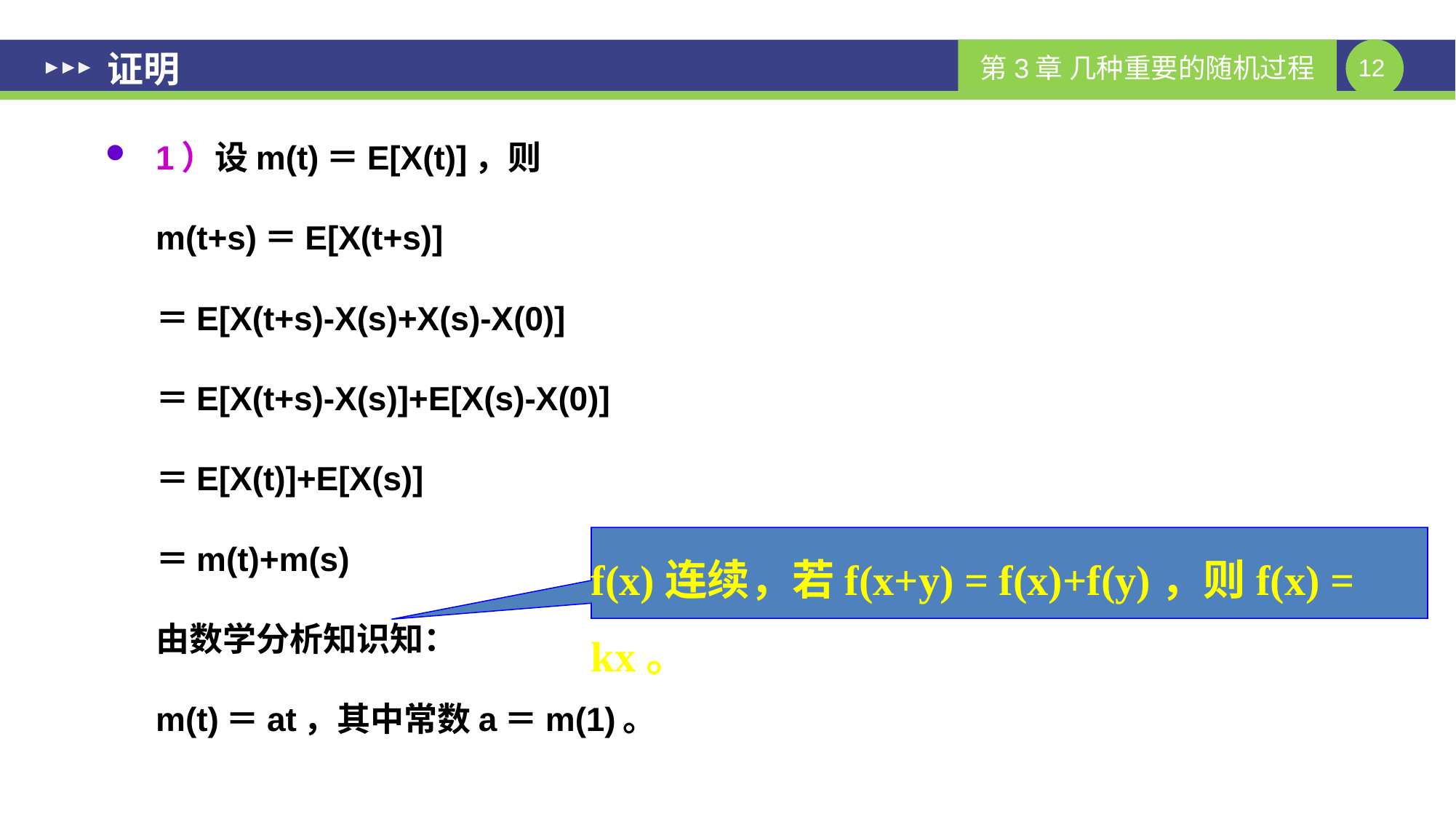

# 证明
1）设m(t)＝E[X(t)]，则
	m(t+s)＝E[X(t+s)]
		＝E[X(t+s)-X(s)+X(s)-X(0)]
		＝E[X(t+s)-X(s)]+E[X(s)-X(0)]
		＝E[X(t)]+E[X(s)]
		＝m(t)+m(s)
	由数学分析知识知：
	m(t)＝at，其中常数a＝m(1)。
f(x)连续，若f(x+y) = f(x)+f(y)，则f(x) = kx。